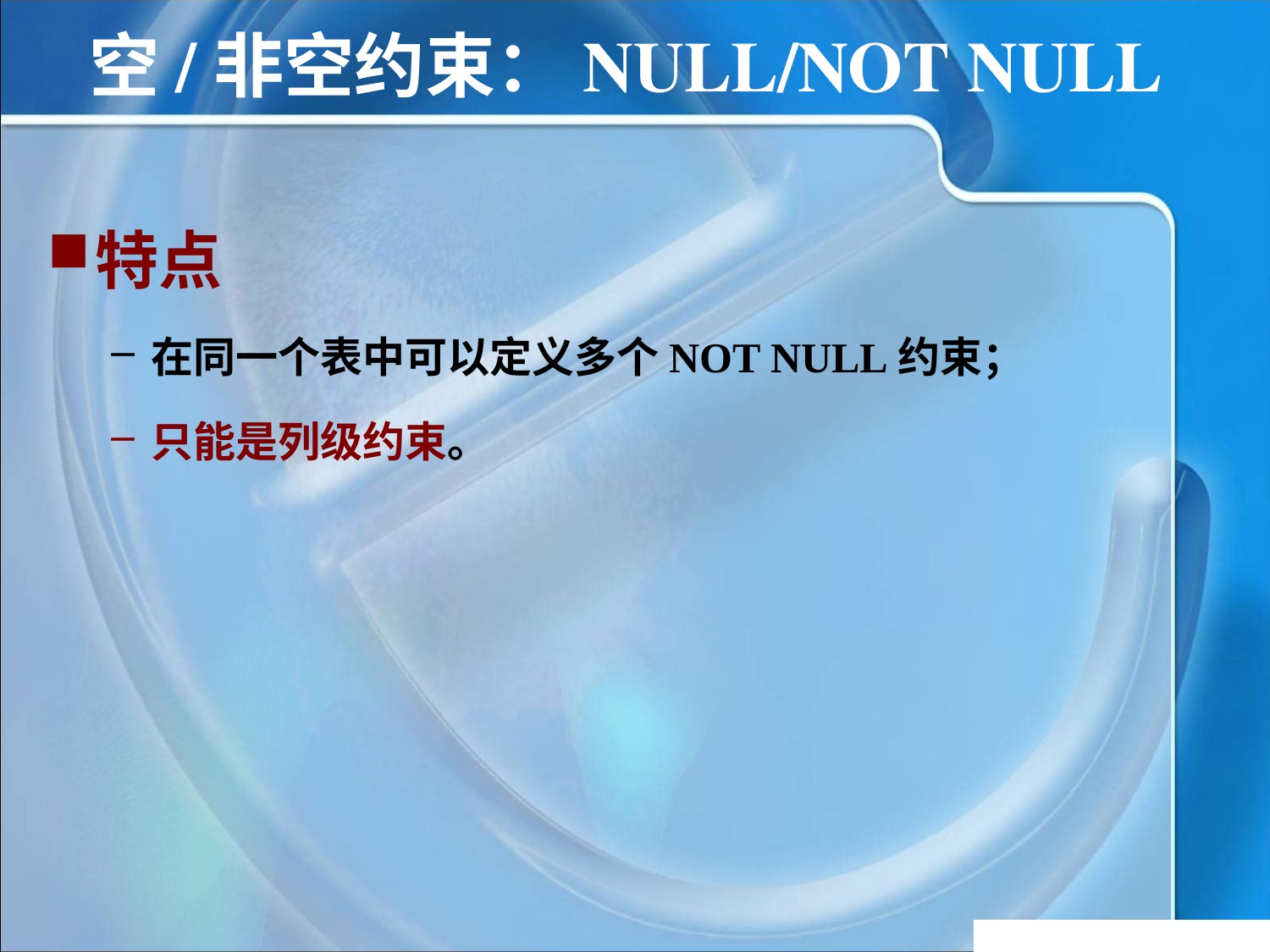

# 空/非空约束：NULL/NOT NULL
特点
在同一个表中可以定义多个NOT NULL约束；
只能是列级约束。
31